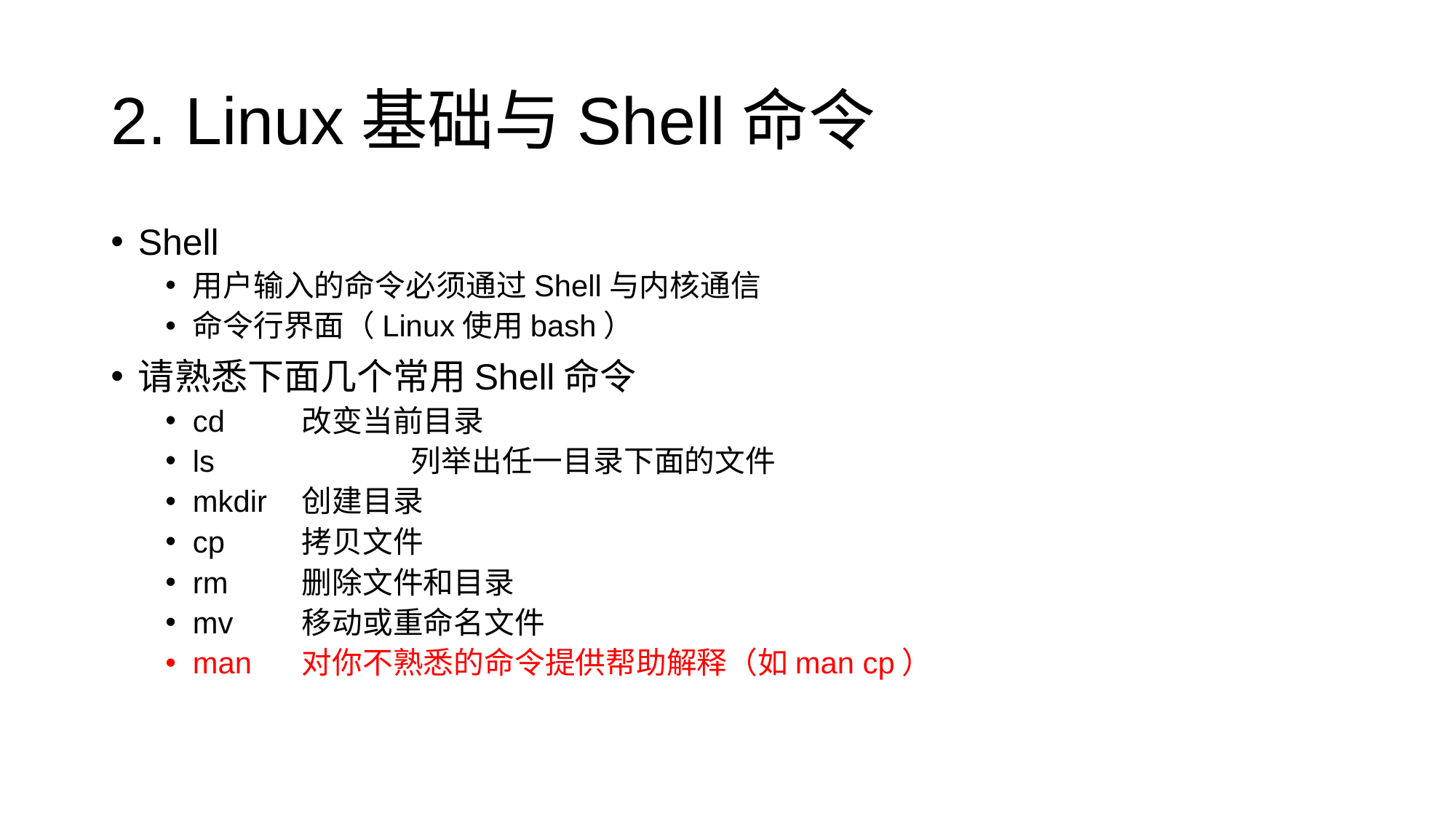

# 2. Linux基础与Shell命令
Shell
用户输入的命令必须通过Shell与内核通信
命令行界面（Linux使用bash）
请熟悉下面几个常用Shell命令
cd	改变当前目录
ls		列举出任一目录下面的文件
mkdir	创建目录
cp 	拷贝文件
rm 	删除文件和目录
mv 	移动或重命名文件
man 	对你不熟悉的命令提供帮助解释（如man cp）